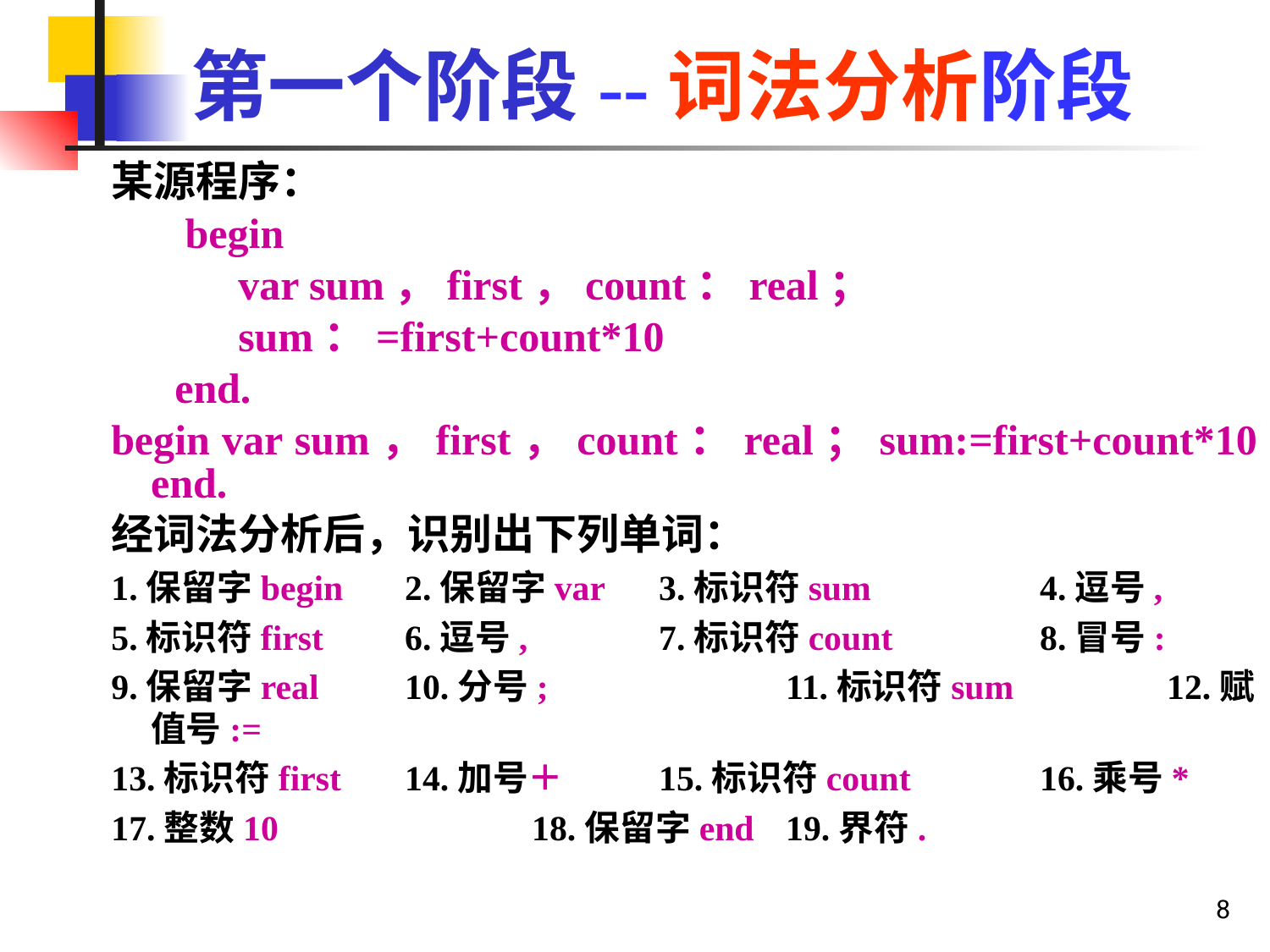

# 第一个阶段--词法分析阶段
某源程序：
       begin
var sum，first，count：real；
sum：=first+count*10
end.
begin var sum，first，count：real；sum:=first+count*10 end.
经词法分析后，识别出下列单词：
1.保留字begin	2.保留字var	3.标识符sum		4.逗号,
5.标识符first	6.逗号,		7.标识符count		8.冒号:
9.保留字real	10.分号;		11.标识符sum		12.赋值号:=
13.标识符first	14.加号＋	15.标识符count		16.乘号*
17.整数10		18.保留字end	19.界符.
8